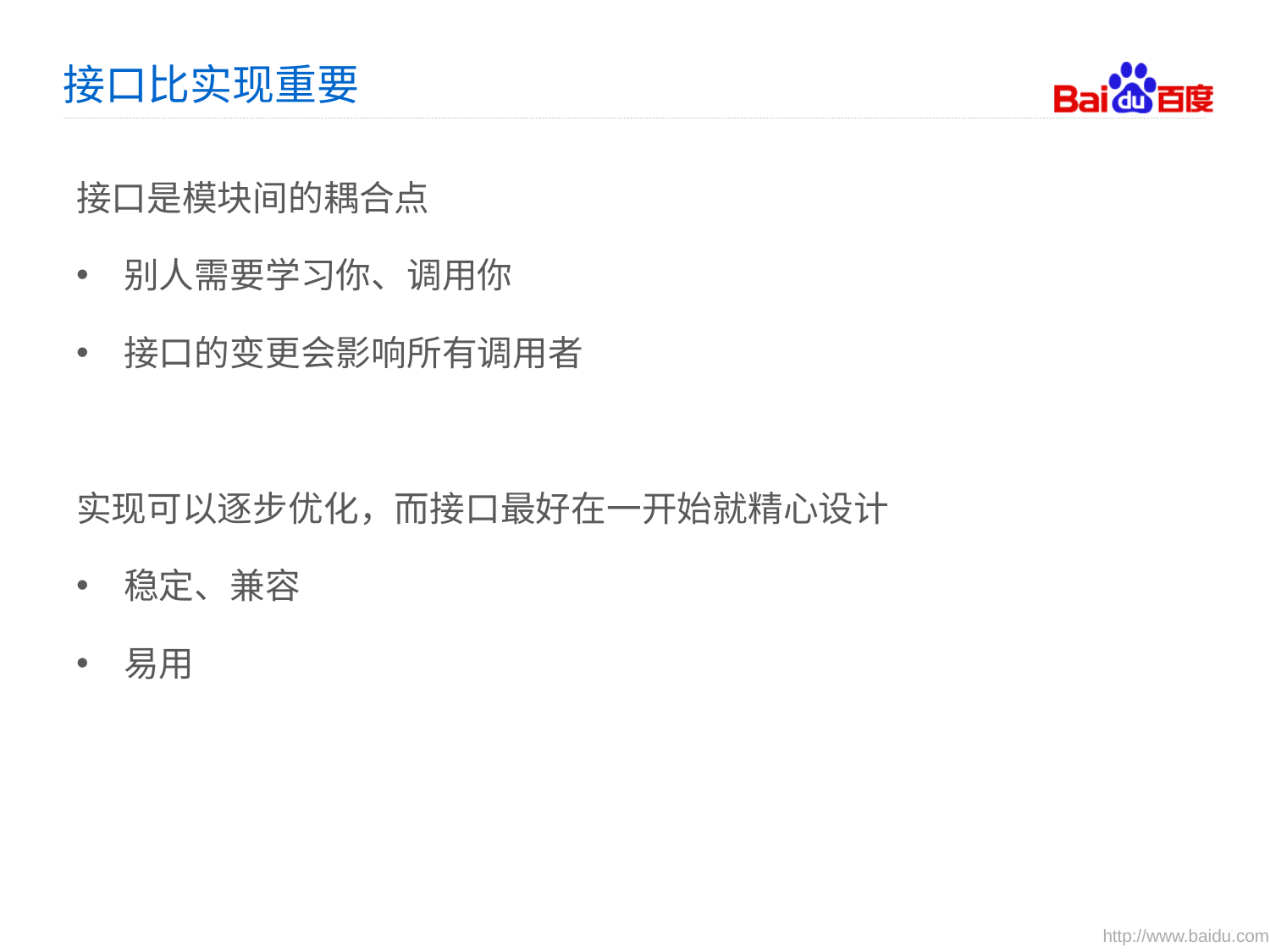

# 接口比实现重要
接口是模块间的耦合点
别人需要学习你、调用你
接口的变更会影响所有调用者

实现可以逐步优化，而接口最好在一开始就精心设计
稳定、兼容
易用